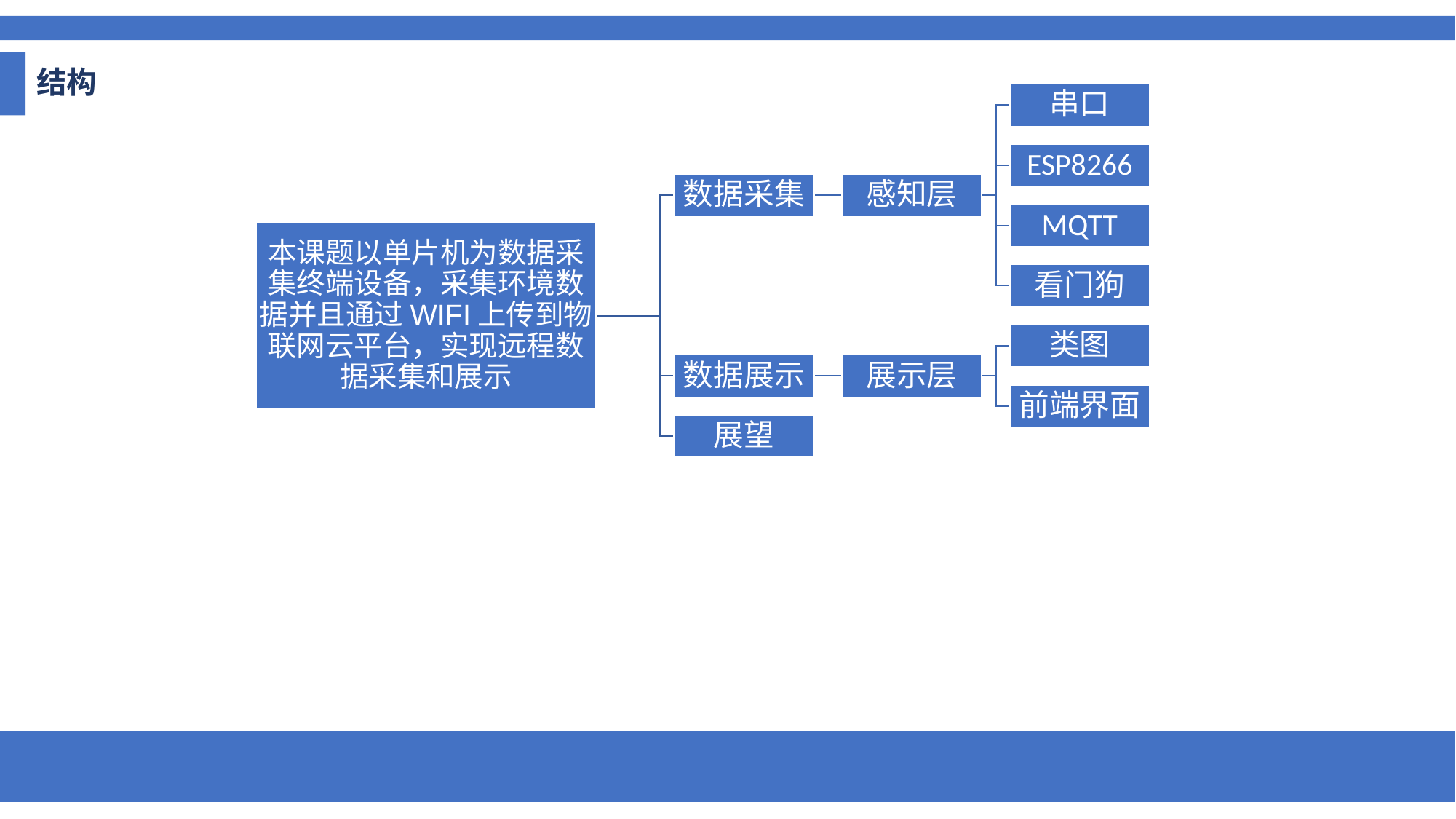

结构
本课题以单片机为数据采集终端设备，采集环境数据并且通过WIFI上传到物联网云平台，实现远程数据采集和展示
数据采集
感知层
串口
ESP8266
MQTT
看门狗
数据展示
展示层
类图
前端界面
展望